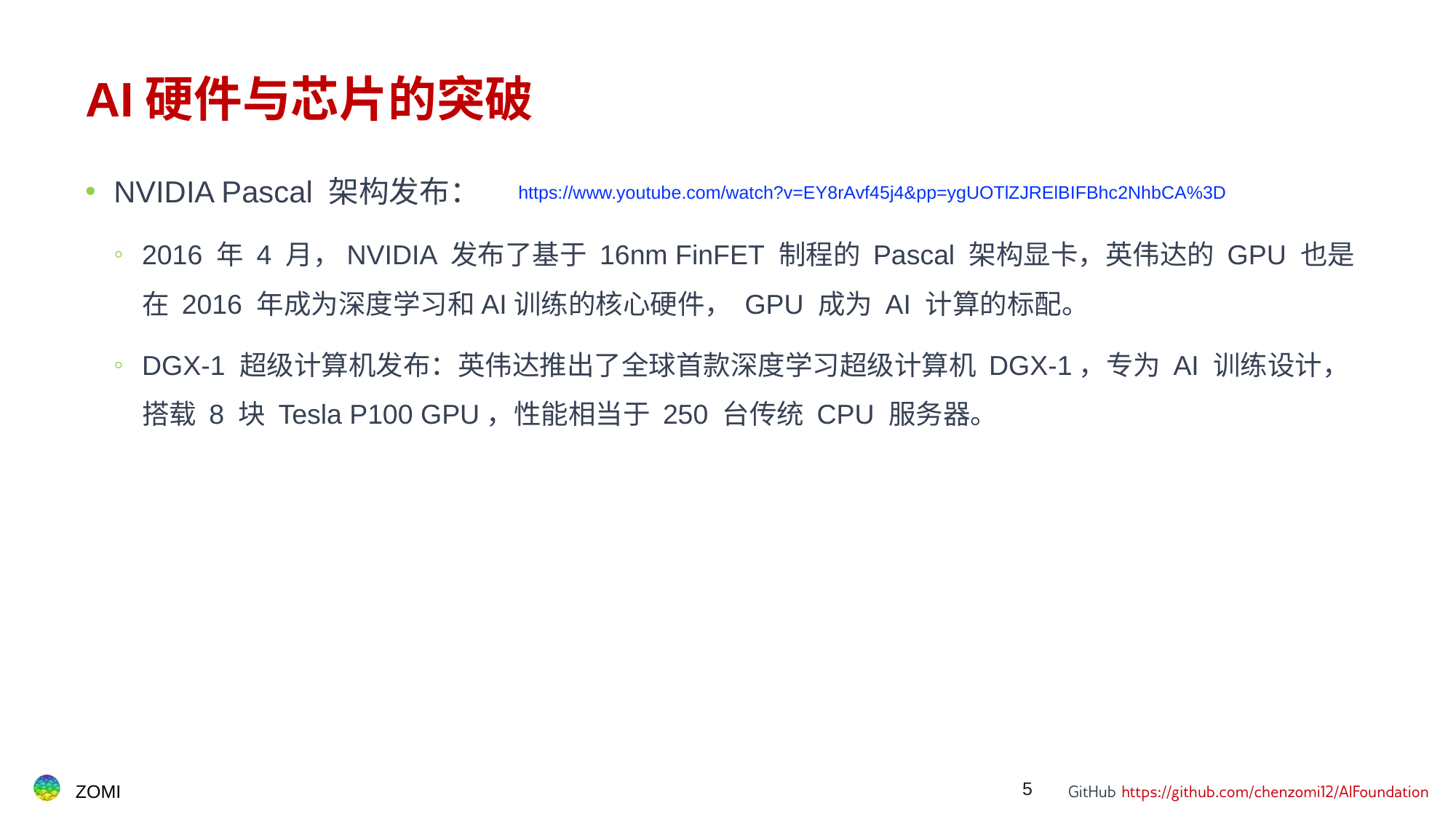

# AI硬件与芯片的突破
NVIDIA Pascal 架构发布：
2016 年 4 月，NVIDIA 发布了基于 16nm FinFET 制程的 Pascal 架构显卡，英伟达的 GPU 也是在 2016 年成为深度学习和AI训练的核心硬件， GPU 成为 AI 计算的标配。
DGX-1 超级计算机发布：英伟达推出了全球首款深度学习超级计算机 DGX-1，专为 AI 训练设计，搭载 8 块 Tesla P100 GPU，性能相当于 250 台传统 CPU 服务器。
https://www.youtube.com/watch?v=EY8rAvf45j4&pp=ygUOTlZJRElBIFBhc2NhbCA%3D